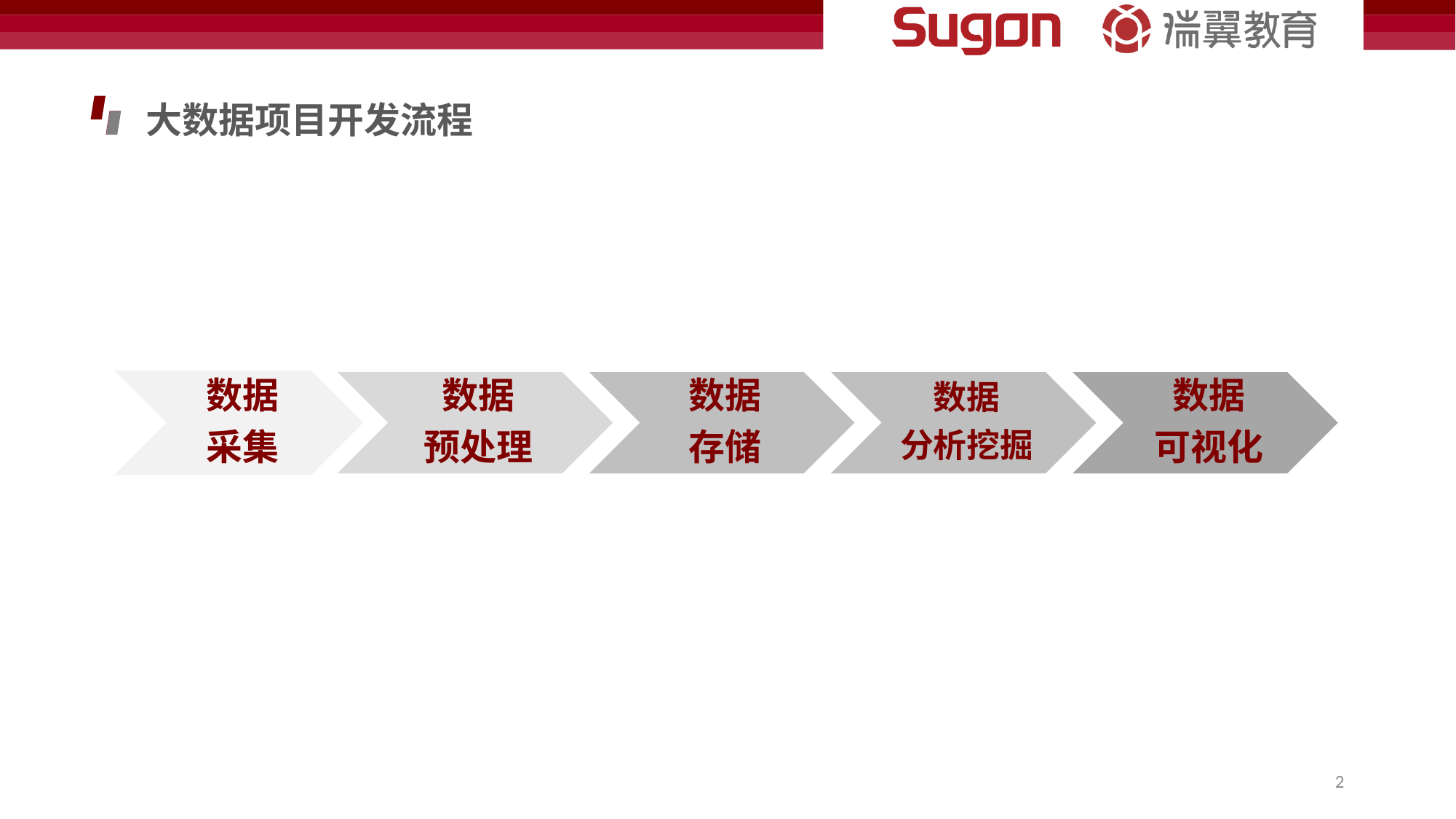

大数据项目开发流程

数据
采集

数据
预处理

数据
存储

数据
分析挖掘

数据
可视化
2